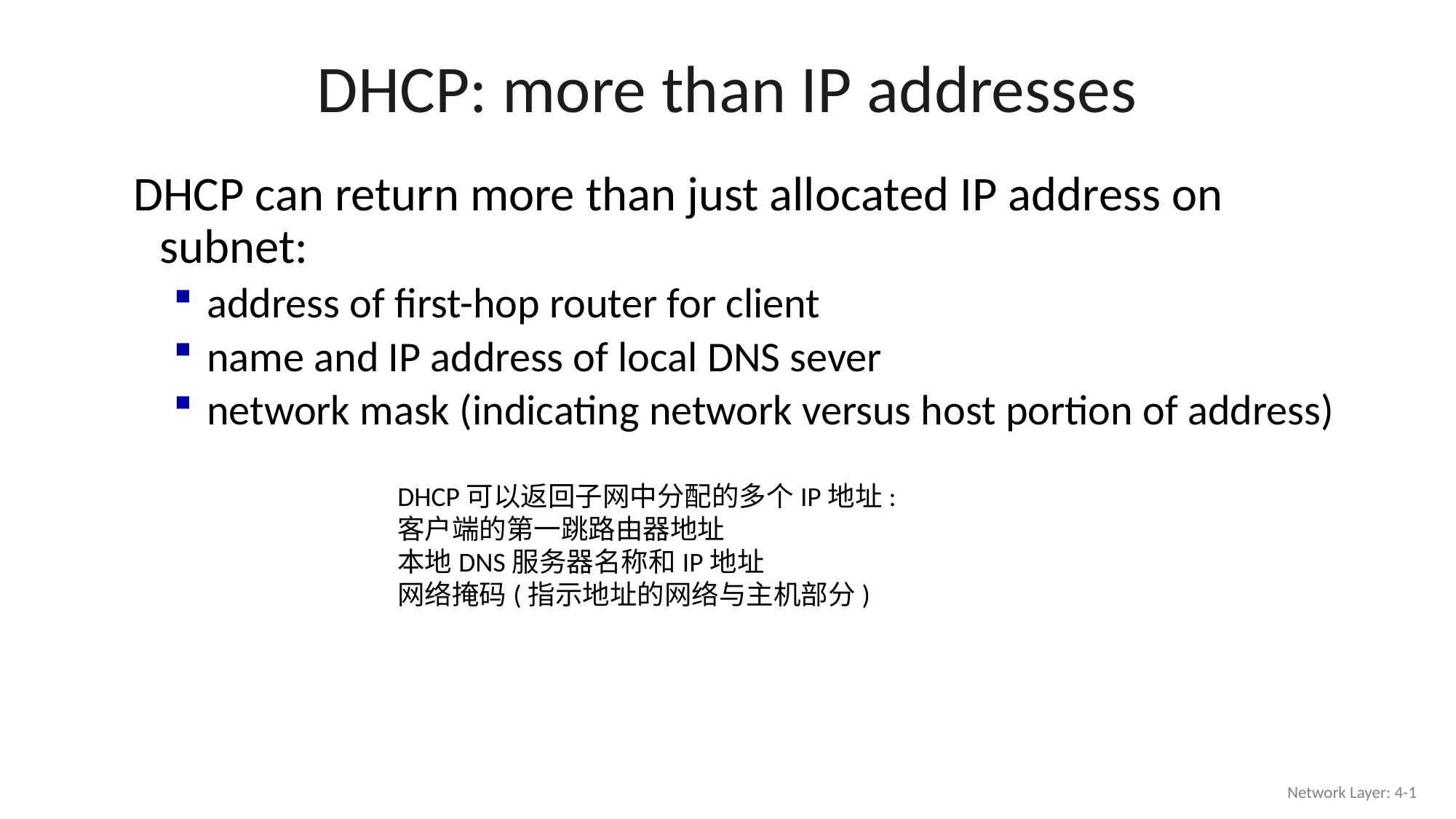

# DHCP: more than IP addresses
DHCP can return more than just allocated IP address on subnet:
address of first-hop router for client
name and IP address of local DNS sever
network mask (indicating network versus host portion of address)

DHCP可以返回子网中分配的多个IP地址:
客户端的第一跳路由器地址
本地DNS服务器名称和IP地址
网络掩码(指示地址的网络与主机部分)
Network Layer: 4-1